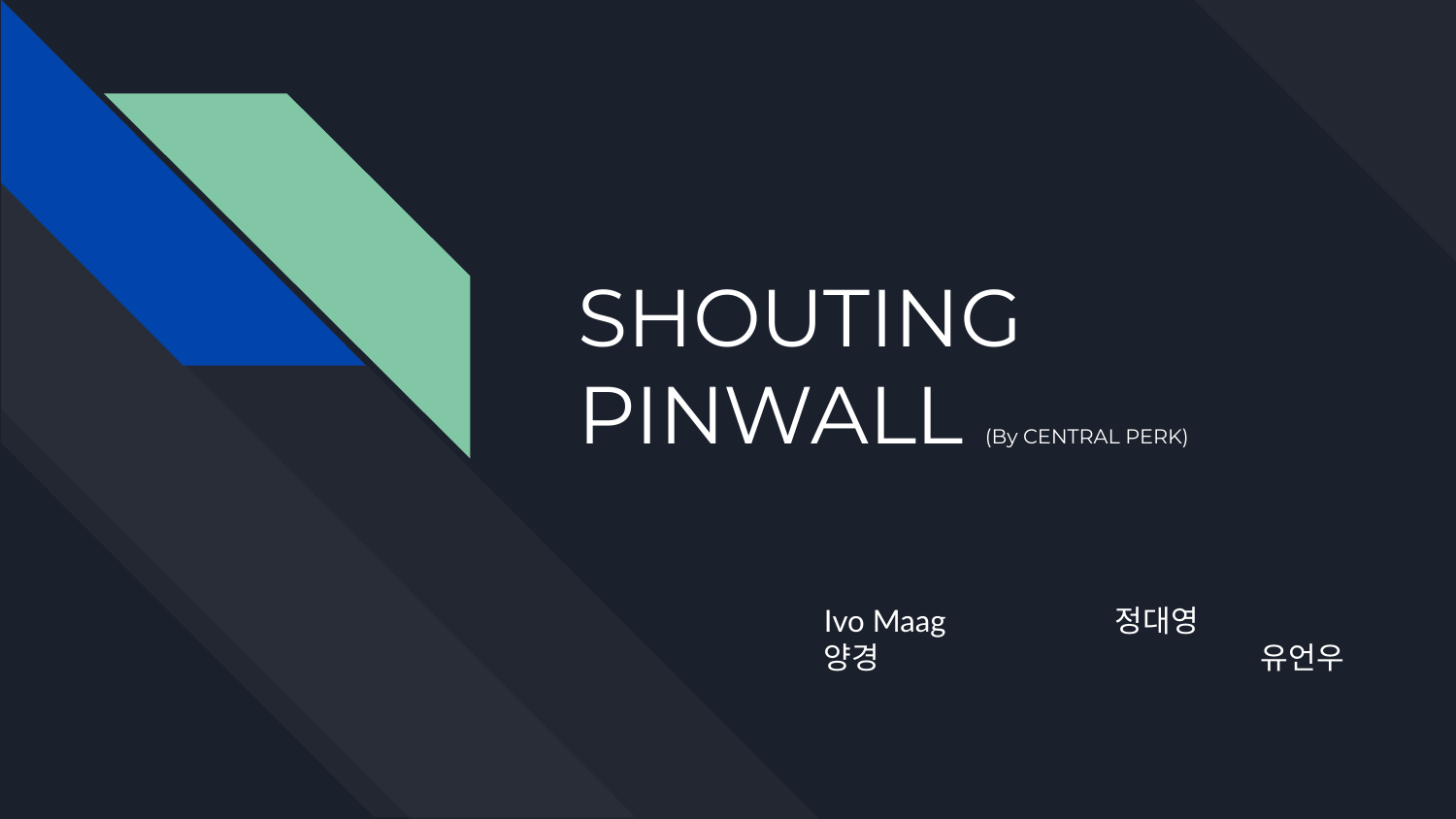

# SHOUTING PINWALL (By CENTRAL PERK)
Ivo Maag 		정대영
양경			유언우